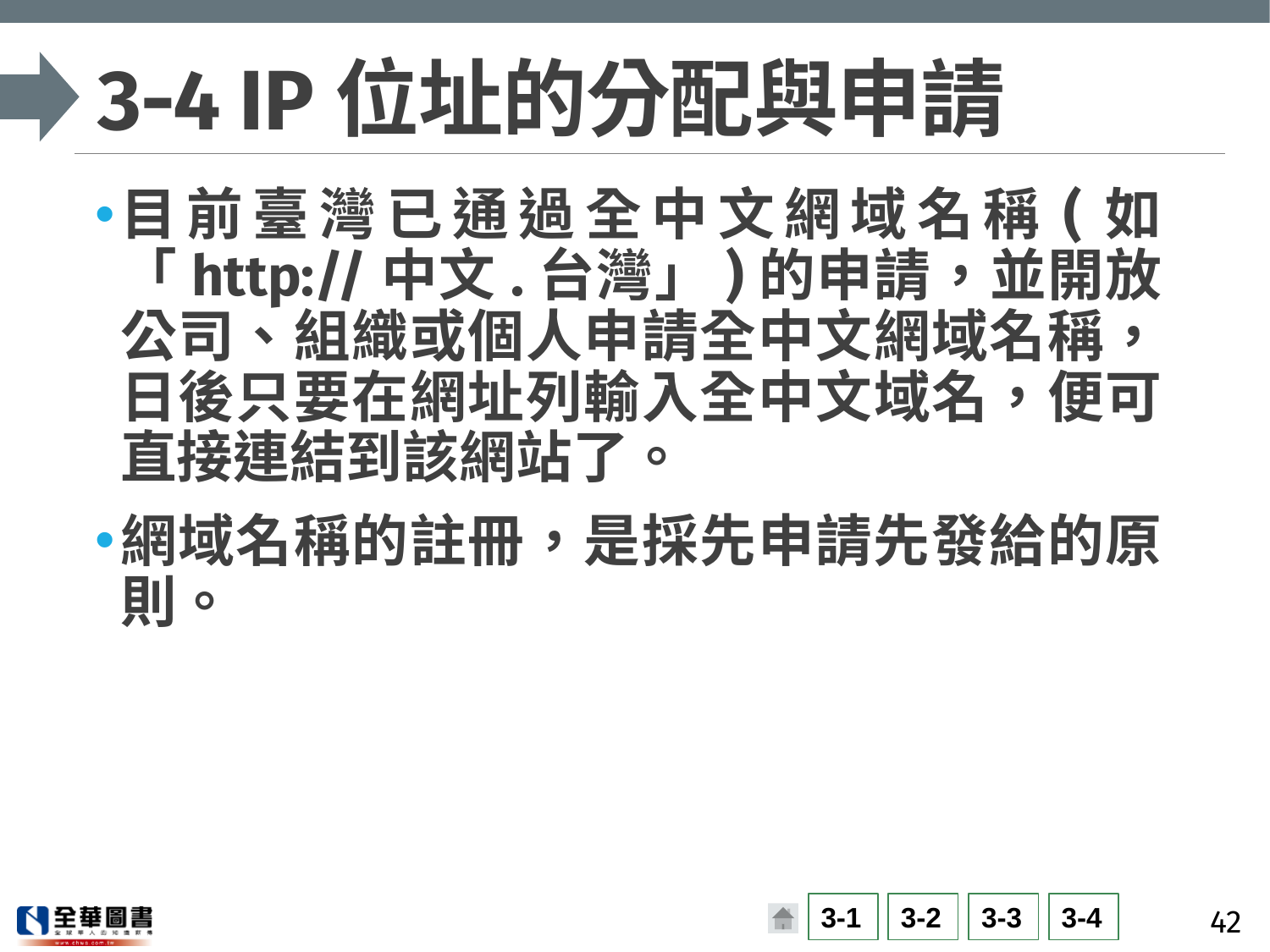

# 3-4 IP位址的分配與申請
目前臺灣已通過全中文網域名稱(如「http://中文.台灣」)的申請，並開放公司、組織或個人申請全中文網域名稱，日後只要在網址列輸入全中文域名，便可直接連結到該網站了。
網域名稱的註冊，是採先申請先發給的原則。
42